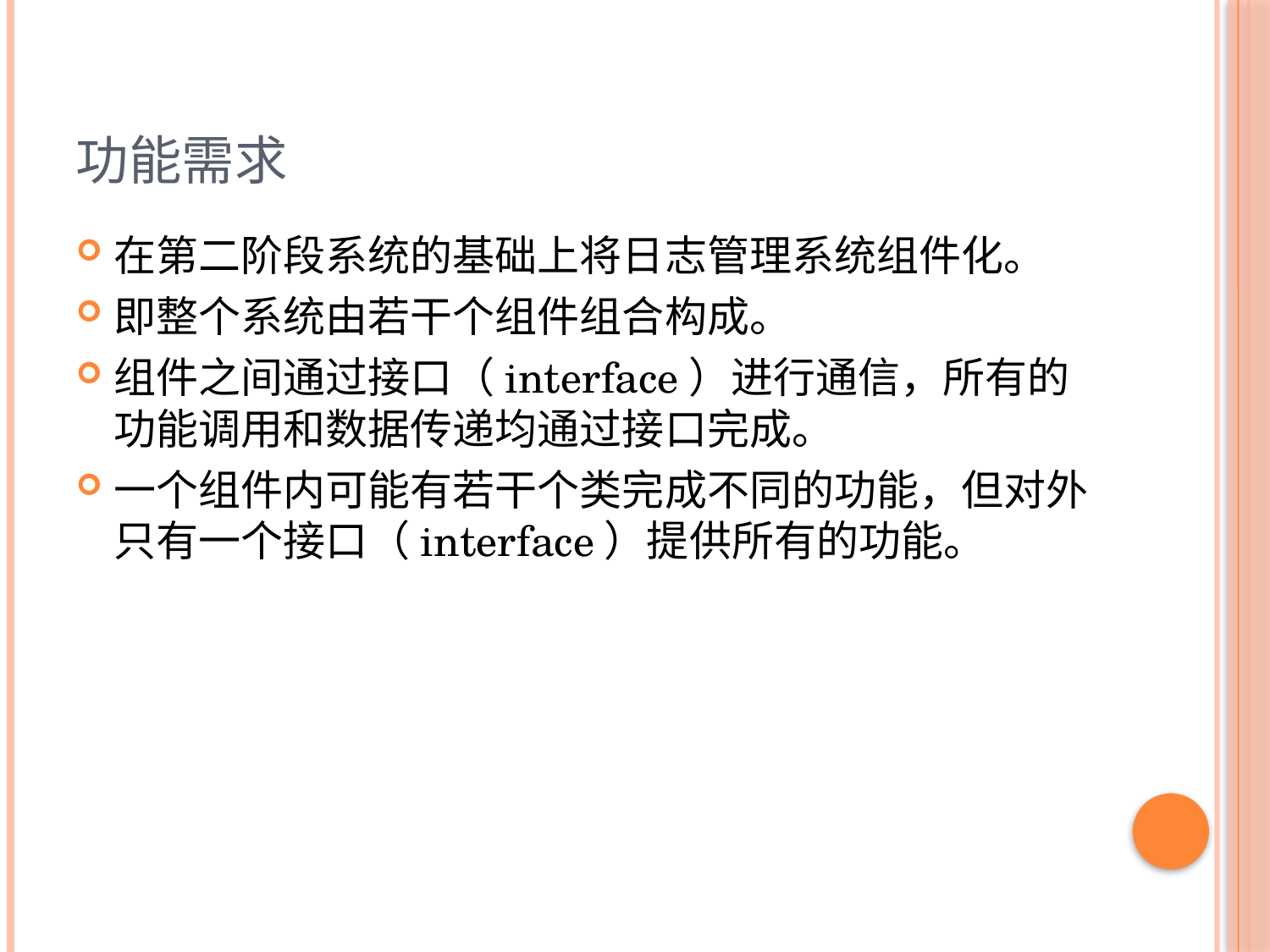

# 功能需求
在第二阶段系统的基础上将日志管理系统组件化。
即整个系统由若干个组件组合构成。
组件之间通过接口（interface）进行通信，所有的功能调用和数据传递均通过接口完成。
一个组件内可能有若干个类完成不同的功能，但对外只有一个接口（interface）提供所有的功能。